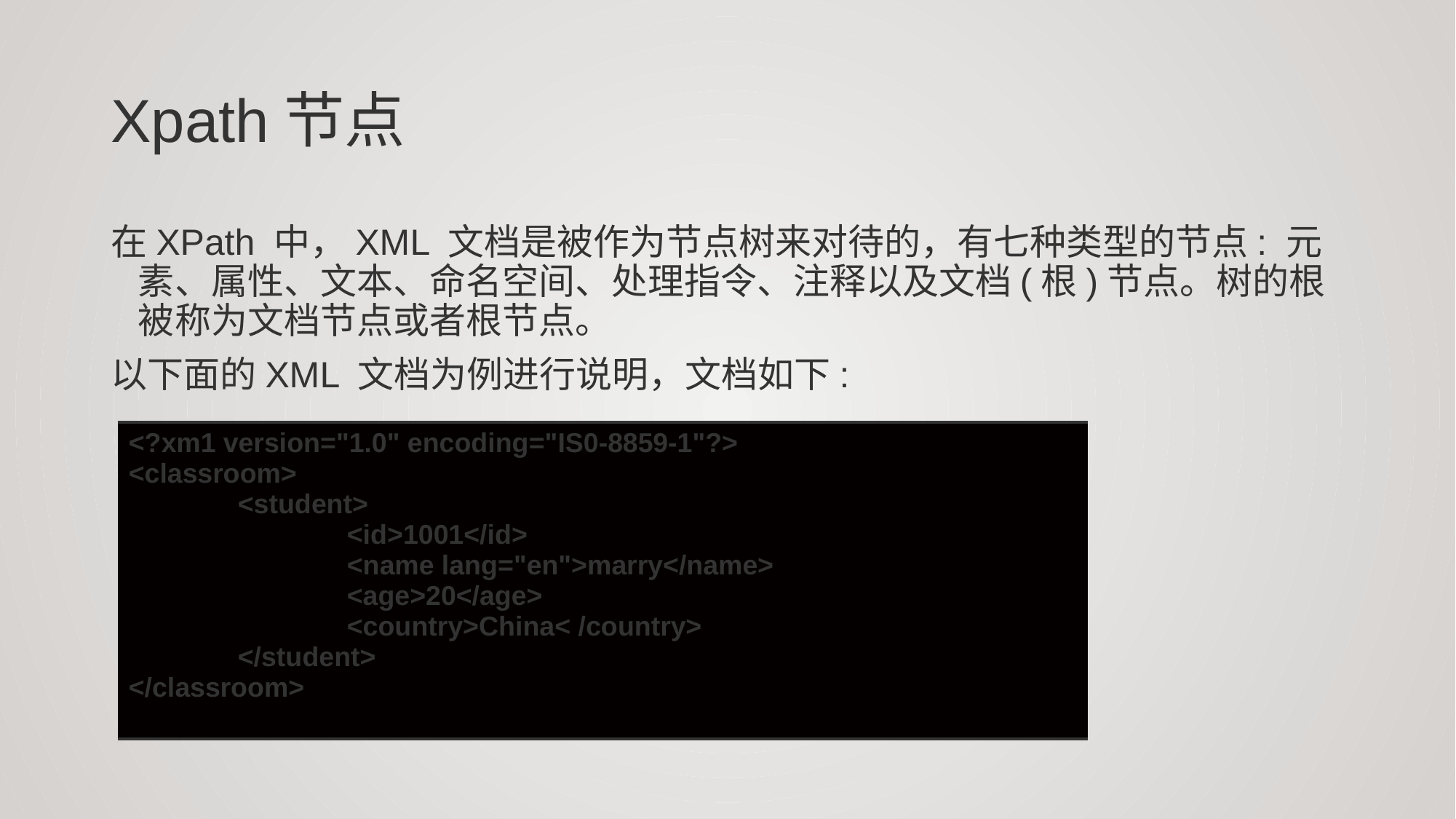

# Xpath节点
在XPath 中，XML 文档是被作为节点树来对待的，有七种类型的节点: 元素、属性、文本、命名空间、处理指令、注释以及文档(根)节点。树的根被称为文档节点或者根节点。
以下面的XML 文档为例进行说明，文档如下:

| <?xm1 version="1.0" encoding="IS0-8859-1"?> <classroom> <student> <id>1001</id> <name lang="en">marry</name> <age>20</age> <country>China< /country> </student> </classroom> |
| --- |